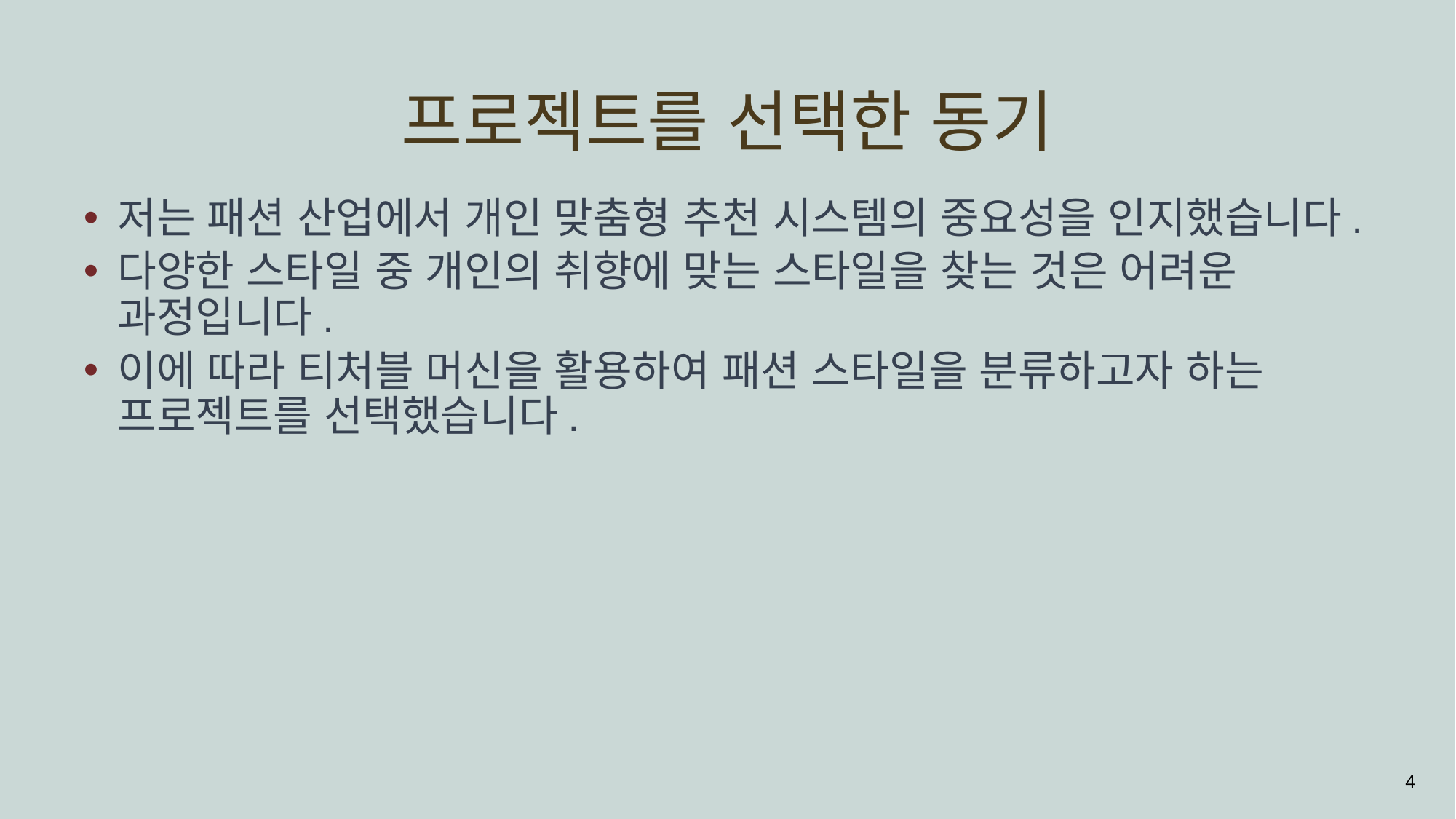

# 프로젝트를 선택한 동기
저는 패션 산업에서 개인 맞춤형 추천 시스템의 중요성을 인지했습니다.
다양한 스타일 중 개인의 취향에 맞는 스타일을 찾는 것은 어려운 과정입니다.
이에 따라 티처블 머신을 활용하여 패션 스타일을 분류하고자 하는 프로젝트를 선택했습니다.
4